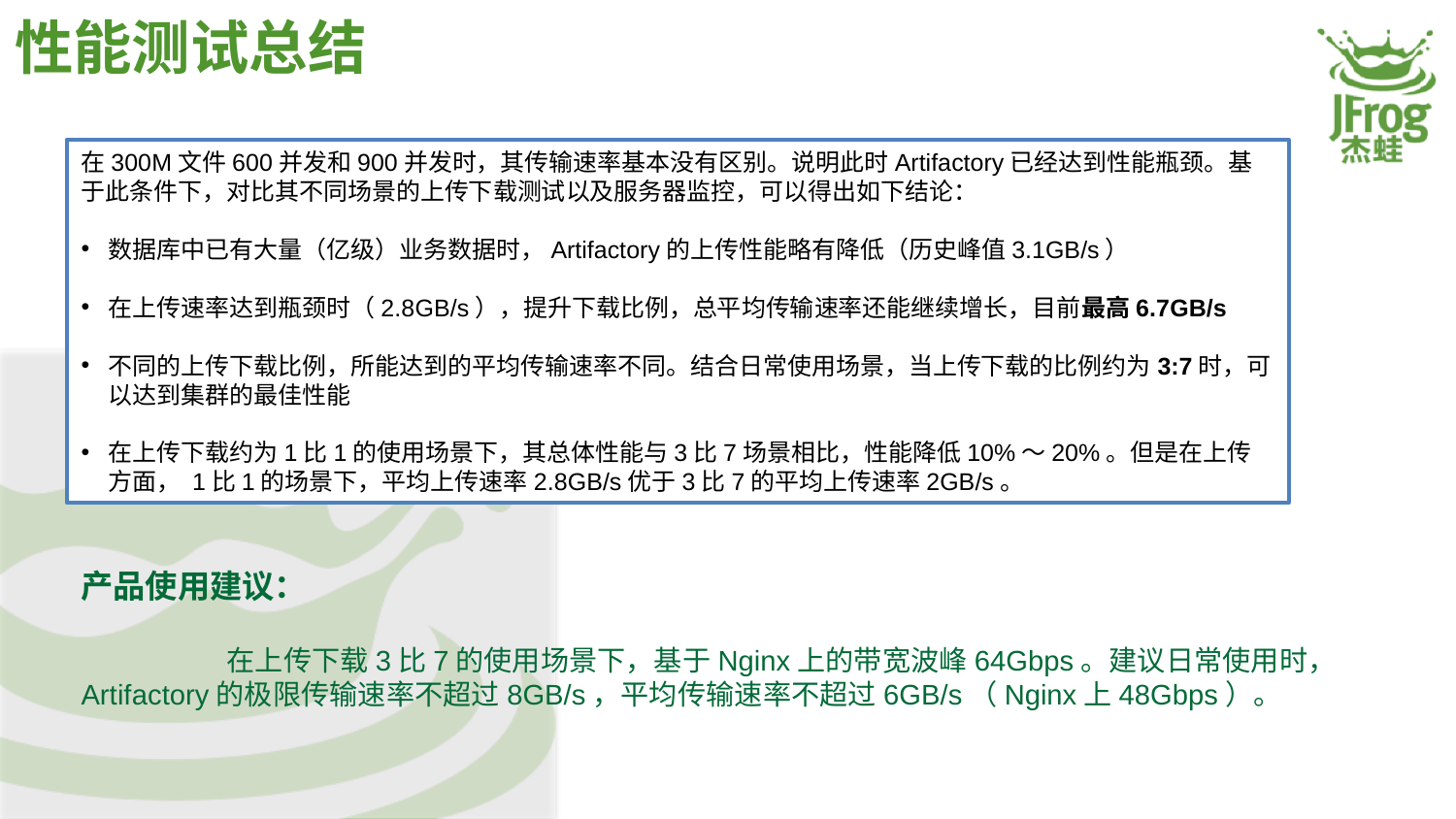

# 性能测试总结
在300M文件600并发和900并发时，其传输速率基本没有区别。说明此时Artifactory已经达到性能瓶颈。基于此条件下，对比其不同场景的上传下载测试以及服务器监控，可以得出如下结论：

数据库中已有大量（亿级）业务数据时，Artifactory的上传性能略有降低（历史峰值3.1GB/s）

在上传速率达到瓶颈时（2.8GB/s），提升下载比例，总平均传输速率还能继续增长，目前最高6.7GB/s

不同的上传下载比例，所能达到的平均传输速率不同。结合日常使用场景，当上传下载的比例约为3:7时，可以达到集群的最佳性能

在上传下载约为1比1的使用场景下，其总体性能与3比7场景相比，性能降低10%～20%。但是在上传方面， 1比1的场景下，平均上传速率2.8GB/s优于3比7的平均上传速率2GB/s。
产品使用建议：

	在上传下载3比7的使用场景下，基于Nginx上的带宽波峰64Gbps。建议日常使用时，Artifactory的极限传输速率不超过8GB/s，平均传输速率不超过6GB/s（Nginx上48Gbps）。